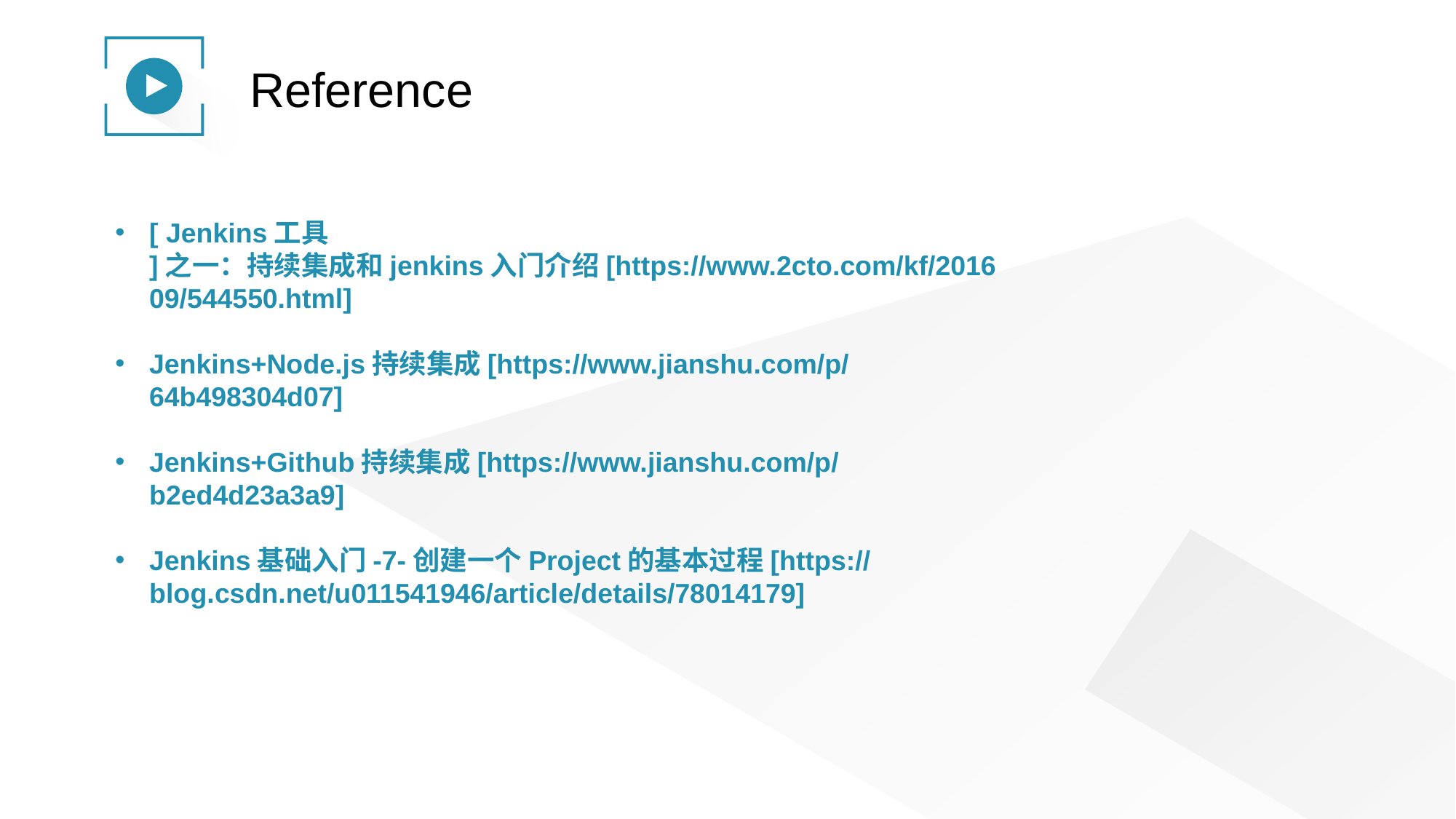

Reference

[ Jenkins工具 ]之一：持续集成和jenkins入门介绍[https://www.2cto.com/kf/201609/544550.html]

Jenkins+Node.js持续集成[https://www.jianshu.com/p/64b498304d07]

Jenkins+Github持续集成[https://www.jianshu.com/p/b2ed4d23a3a9]

Jenkins基础入门-7-创建一个Project的基本过程[https://blog.csdn.net/u011541946/article/details/78014179]